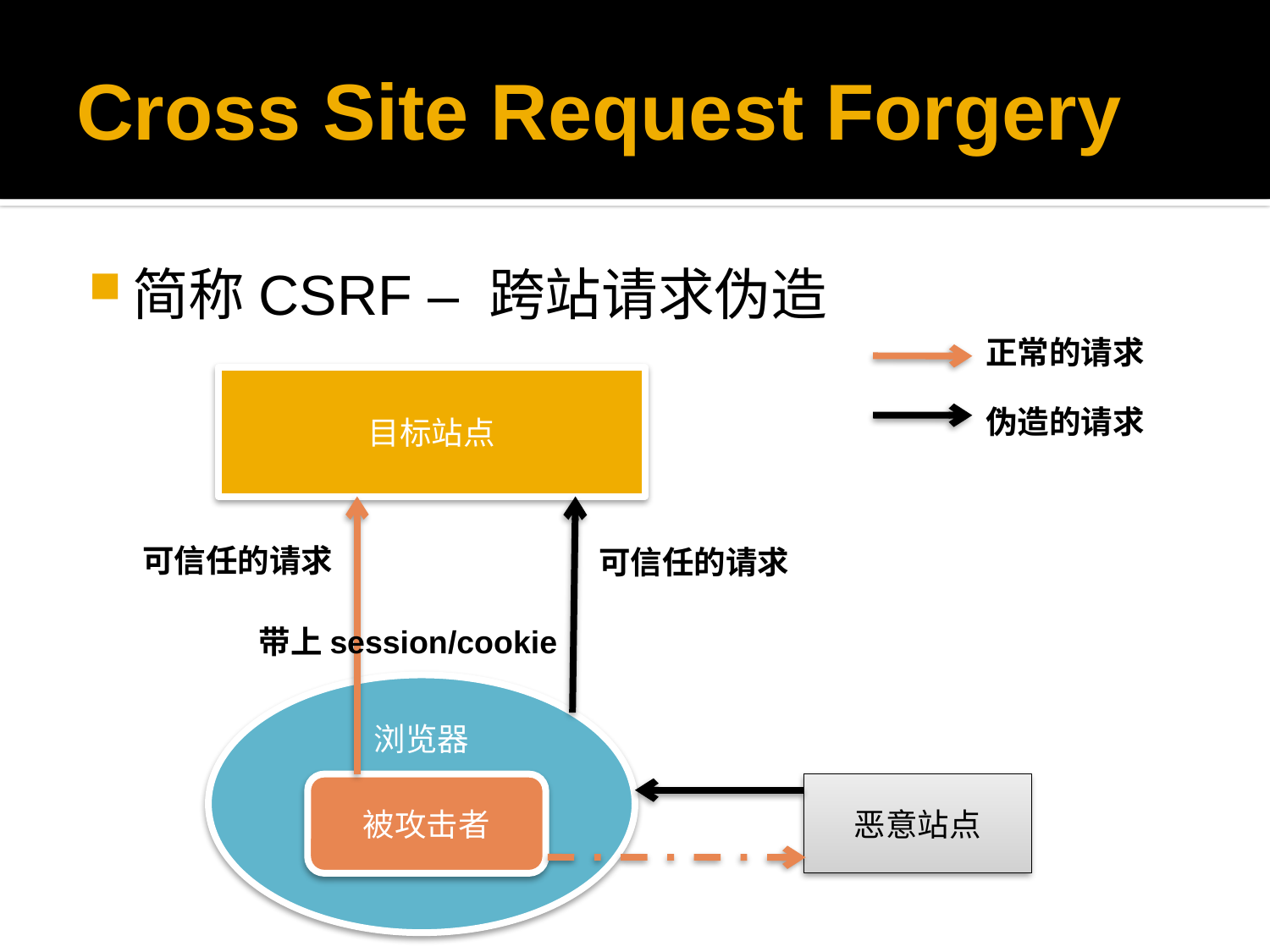

# Cross Site Request Forgery
简称CSRF – 跨站请求伪造

正常的请求
目标站点
伪造的请求
可信任的请求
可信任的请求
带上session/cookie
浏览器
被攻击者
恶意站点